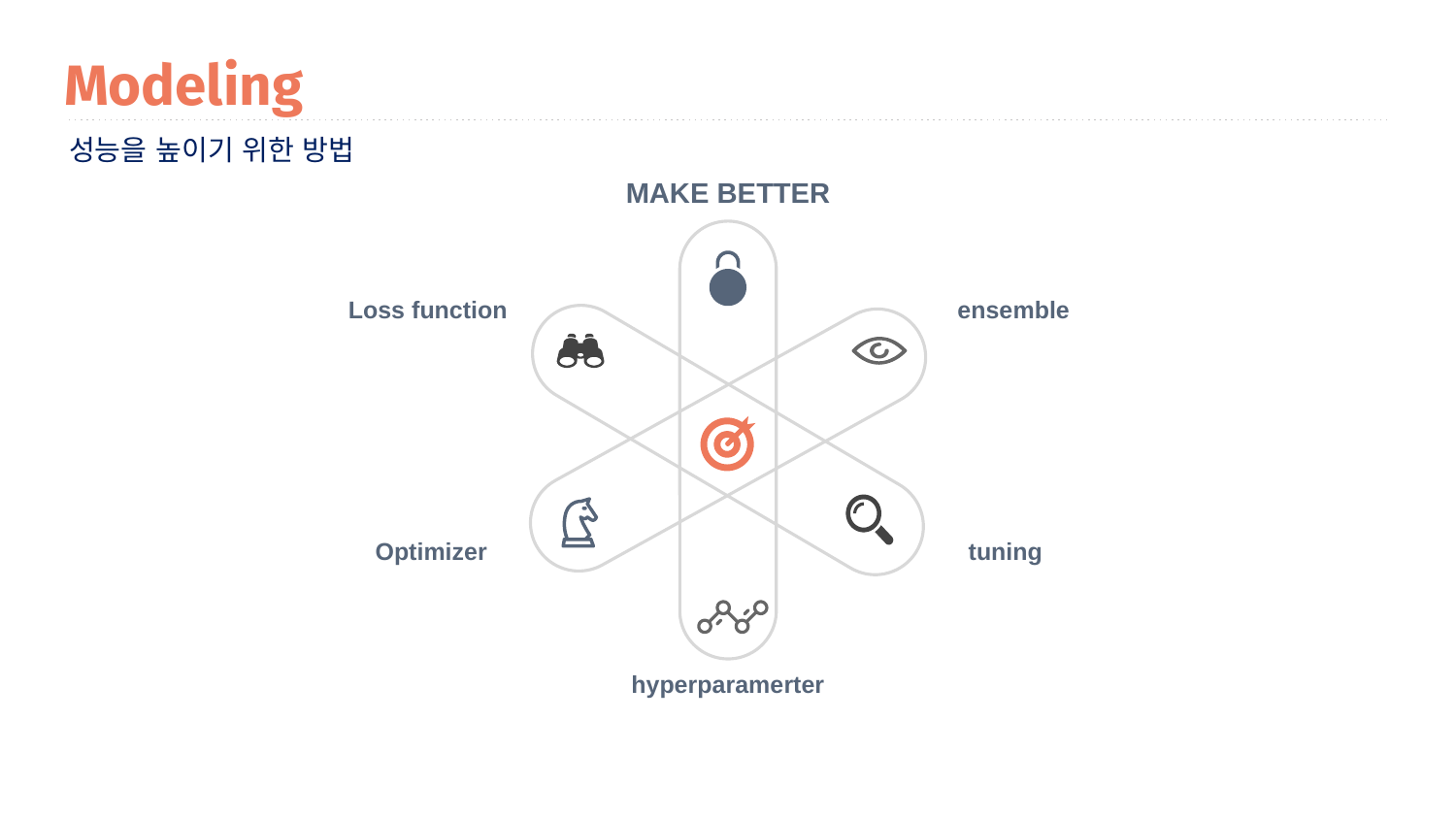

# Modeling
성능을 높이기 위한 방법
MAKE BETTER

Loss function
ensemble

Optimizer
tuning

hyperparamerter

38